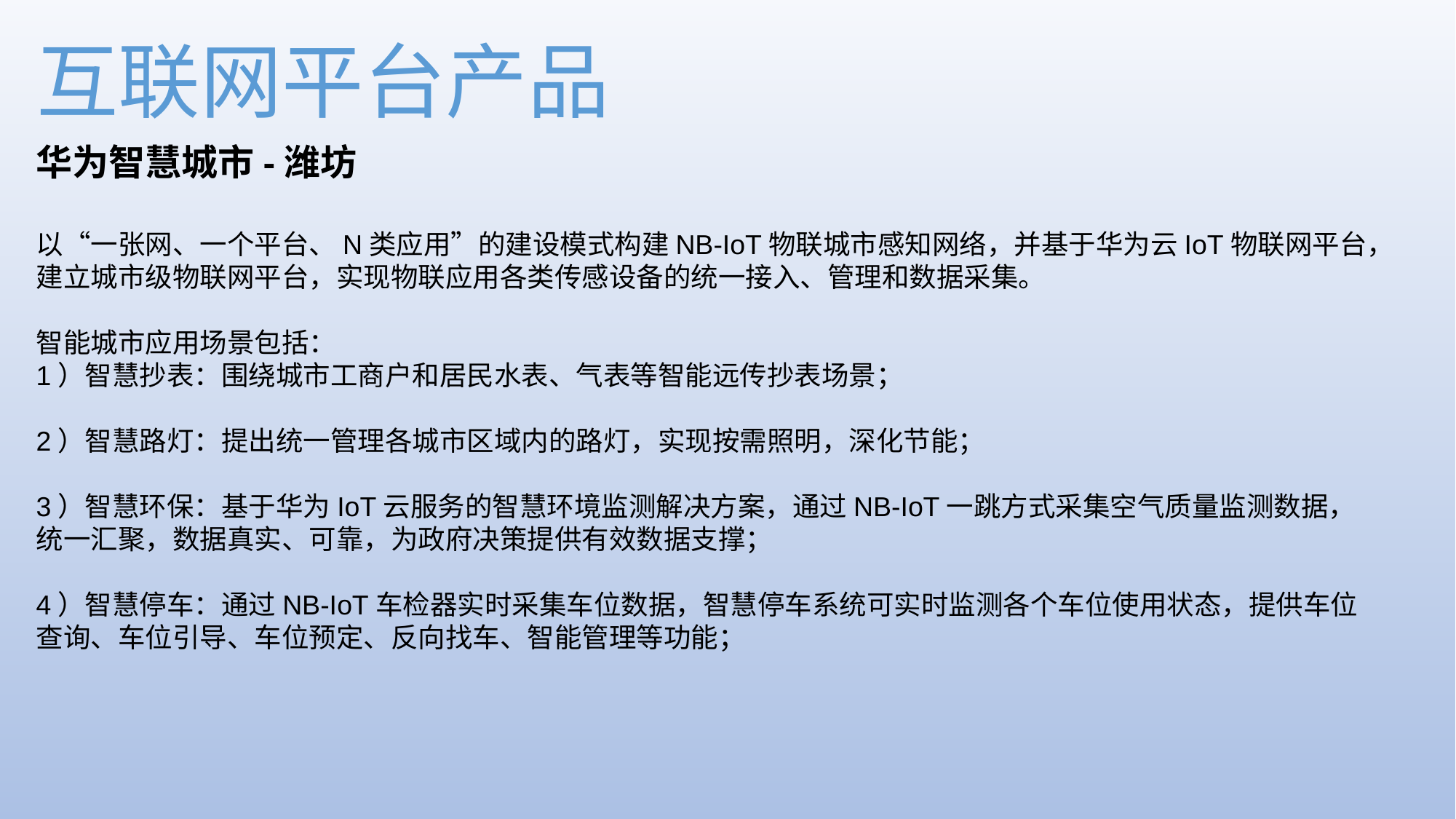

互联网平台产品
华为智慧城市-潍坊

以“一张网、一个平台、N类应用”的建设模式构建NB-IoT物联城市感知网络，并基于华为云IoT物联网平台，建立城市级物联网平台，实现物联应用各类传感设备的统一接入、管理和数据采集。

智能城市应用场景包括：
1）智慧抄表：围绕城市工商户和居民水表、气表等智能远传抄表场景；

2）智慧路灯：提出统一管理各城市区域内的路灯，实现按需照明，深化节能；

3）智慧环保：基于华为IoT云服务的智慧环境监测解决方案，通过NB-IoT一跳方式采集空气质量监测数据，统一汇聚，数据真实、可靠，为政府决策提供有效数据支撑；

4）智慧停车：通过NB-IoT车检器实时采集车位数据，智慧停车系统可实时监测各个车位使用状态，提供车位查询、车位引导、车位预定、反向找车、智能管理等功能；